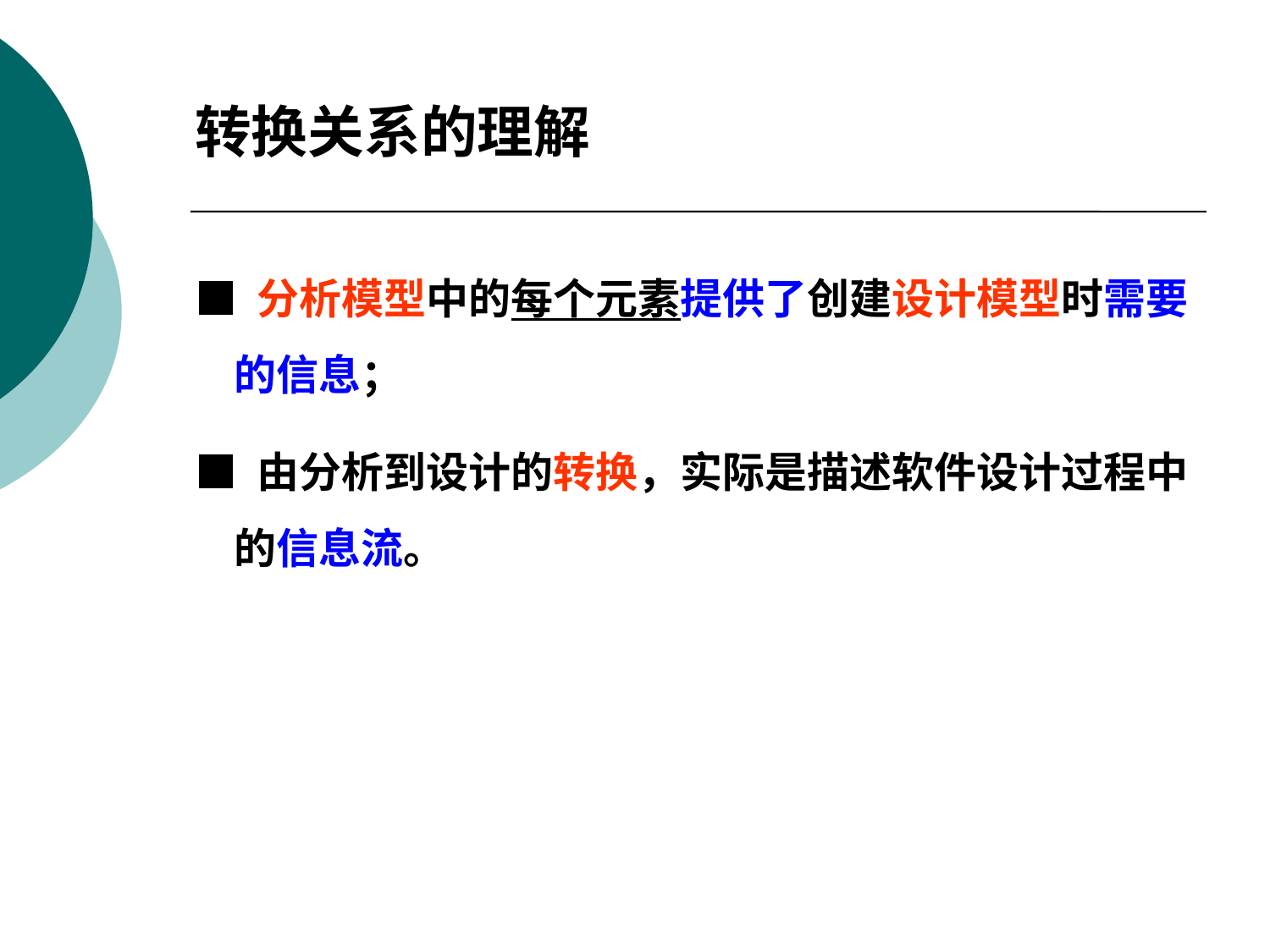

转换关系的理解
■ 分析模型中的每个元素提供了创建设计模型时需要
   的信息；
■ 由分析到设计的转换，实际是描述软件设计过程中
   的信息流。